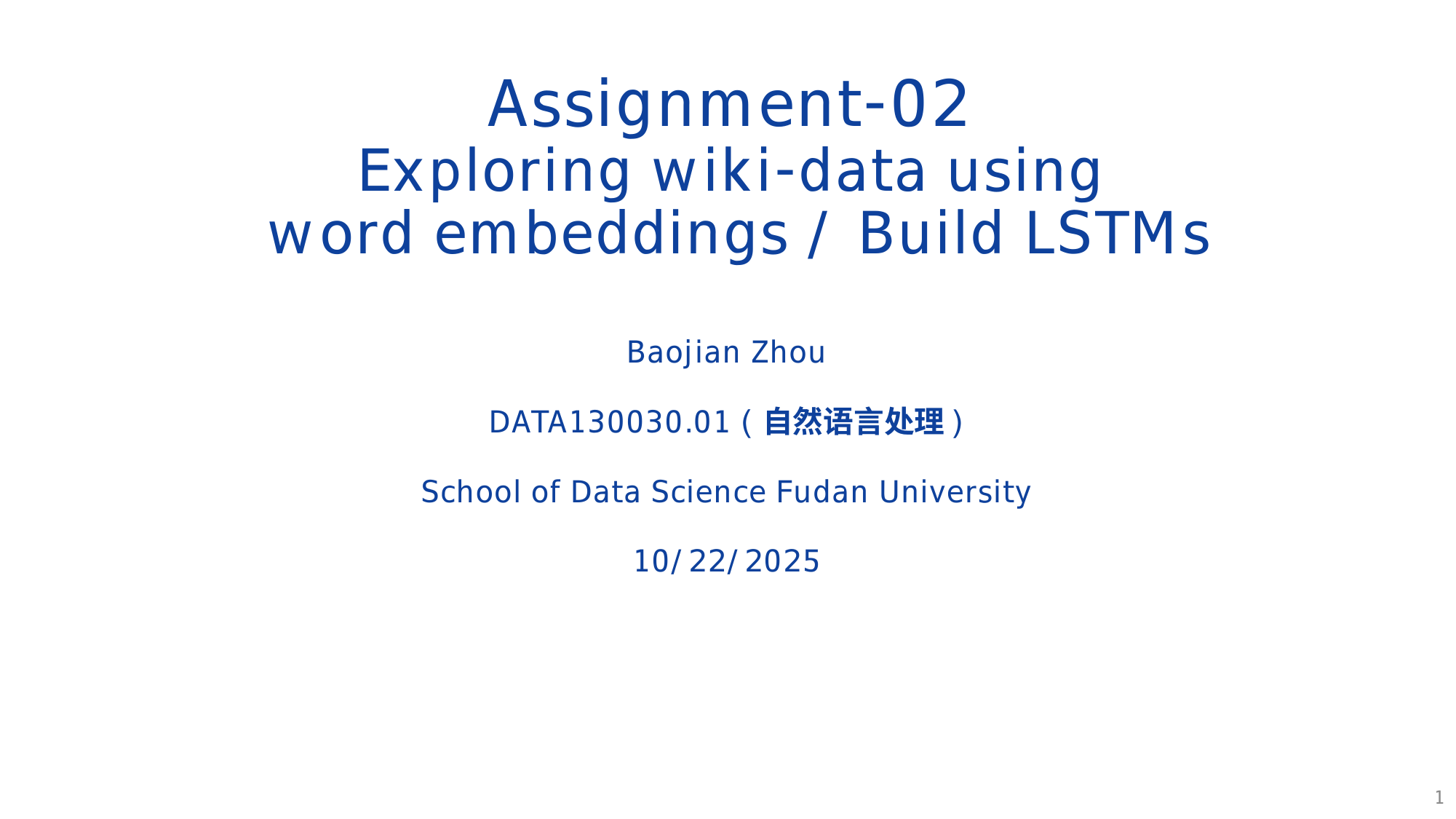

# Assignment-02 Exploring wiki-data using word embeddings / Build LSTMs
Baojian Zhou
DATA130030.01 (自然语言处理)
School of Data Science Fudan University
10/22/2025
1